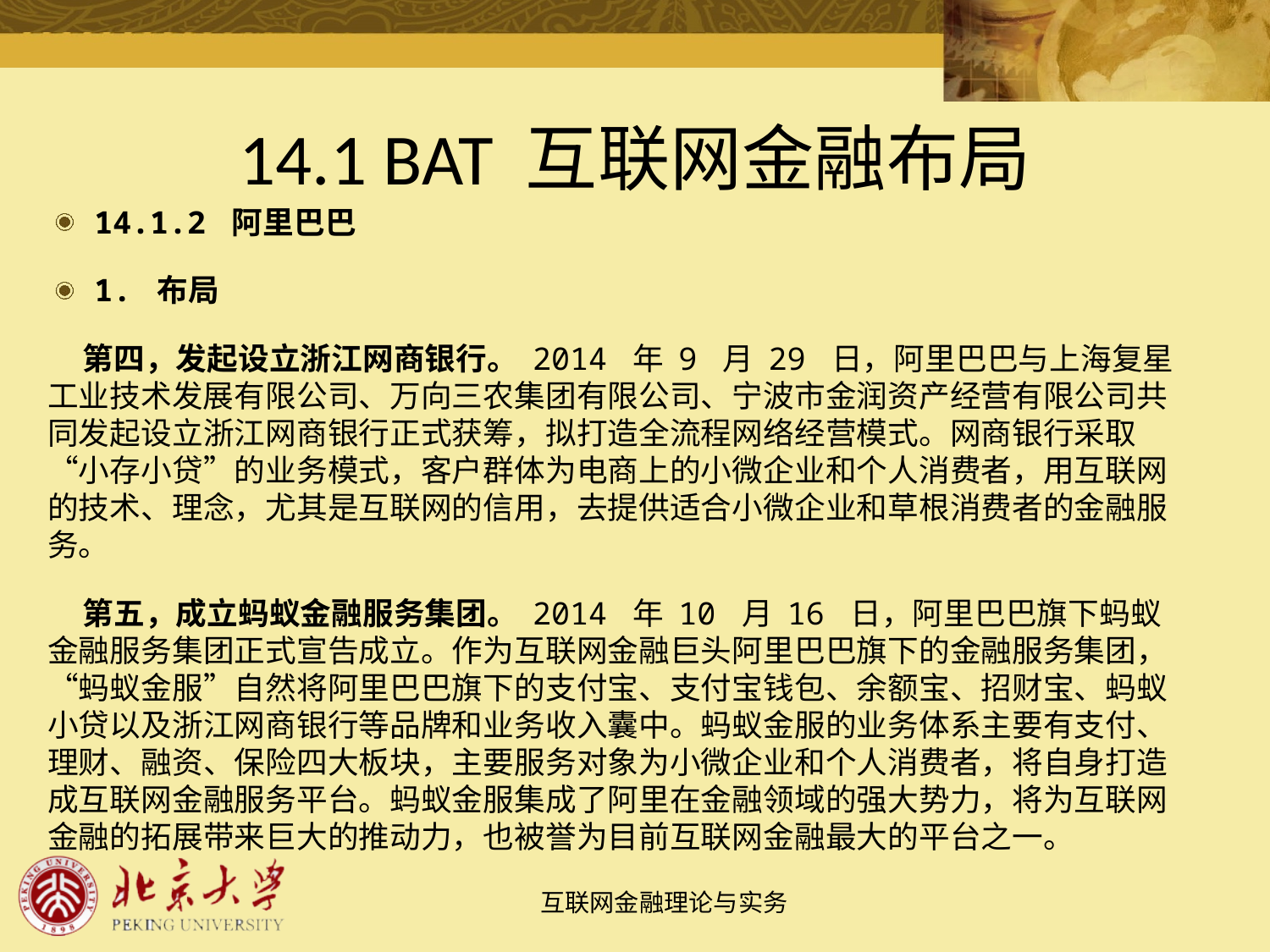

# 14.1 BAT 互联网金融布局
14.1.2 阿里巴巴
1. 布局
    第四，发起设立浙江网商银行。 2014 年 9 月 29 日，阿里巴巴与上海复星工业技术发展有限公司、万向三农集团有限公司、宁波市金润资产经营有限公司共同发起设立浙江网商银行正式获筹，拟打造全流程网络经营模式。网商银行采取“小存小贷”的业务模式，客户群体为电商上的小微企业和个人消费者，用互联网的技术、理念，尤其是互联网的信用，去提供适合小微企业和草根消费者的金融服务。
    第五，成立蚂蚁金融服务集团。 2014 年 10 月 16 日，阿里巴巴旗下蚂蚁金融服务集团正式宣告成立。作为互联网金融巨头阿里巴巴旗下的金融服务集团，“蚂蚁金服”自然将阿里巴巴旗下的支付宝、支付宝钱包、余额宝、招财宝、蚂蚁小贷以及浙江网商银行等品牌和业务收入囊中。蚂蚁金服的业务体系主要有支付、理财、融资、保险四大板块，主要服务对象为小微企业和个人消费者，将自身打造成互联网金融服务平台。蚂蚁金服集成了阿里在金融领域的强大势力，将为互联网金融的拓展带来巨大的推动力，也被誉为目前互联网金融最大的平台之一。